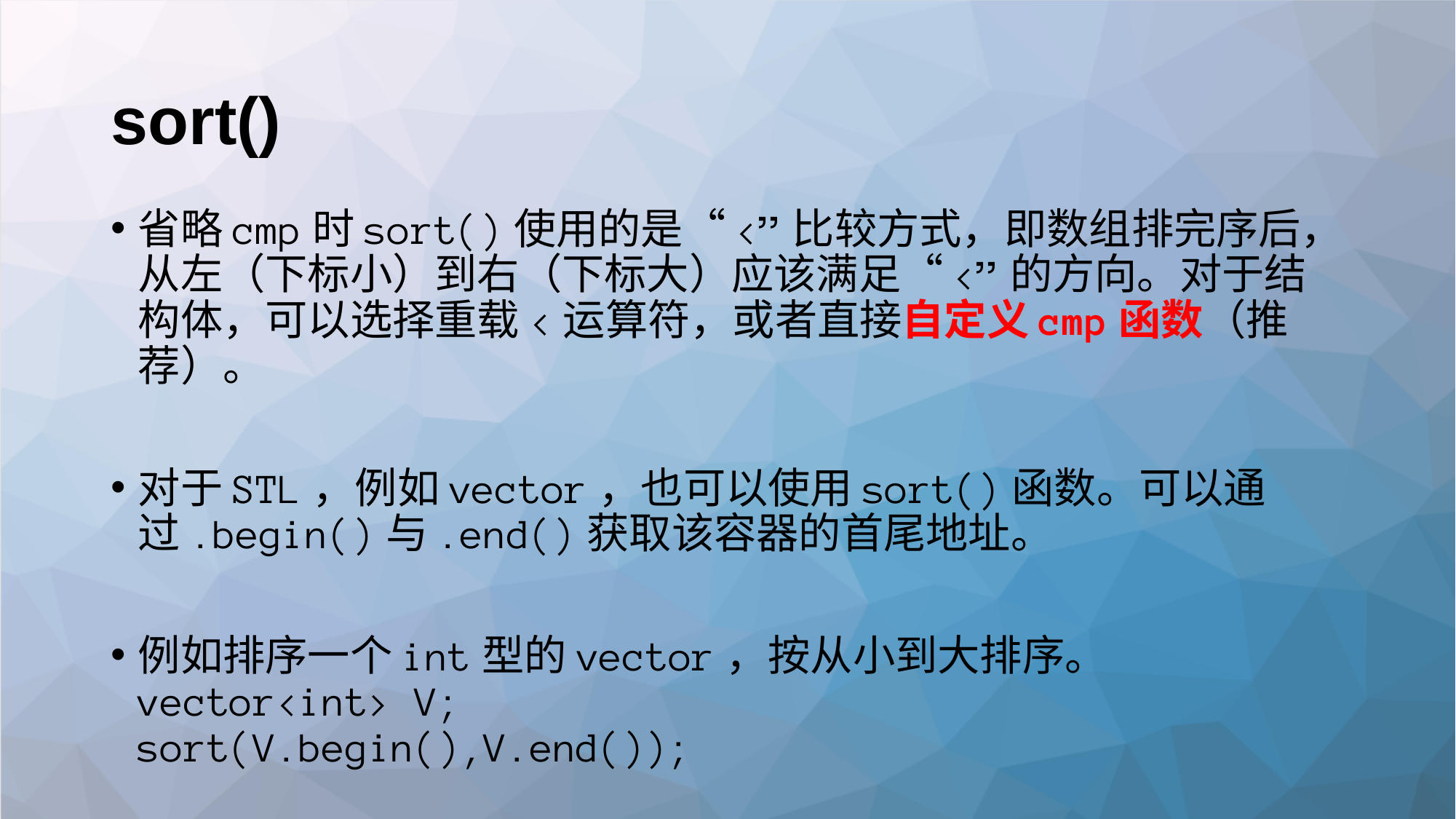

# sort()
省略cmp时sort()使用的是“<”比较方式，即数组排完序后，从左（下标小）到右（下标大）应该满足“<”的方向。对于结构体，可以选择重载<运算符，或者直接自定义cmp函数（推荐）。

对于STL，例如vector，也可以使用sort()函数。可以通过.begin()与.end()获取该容器的首尾地址。

例如排序一个int型的vector，按从小到大排序。
vector<int> V;
sort(V.begin(),V.end());